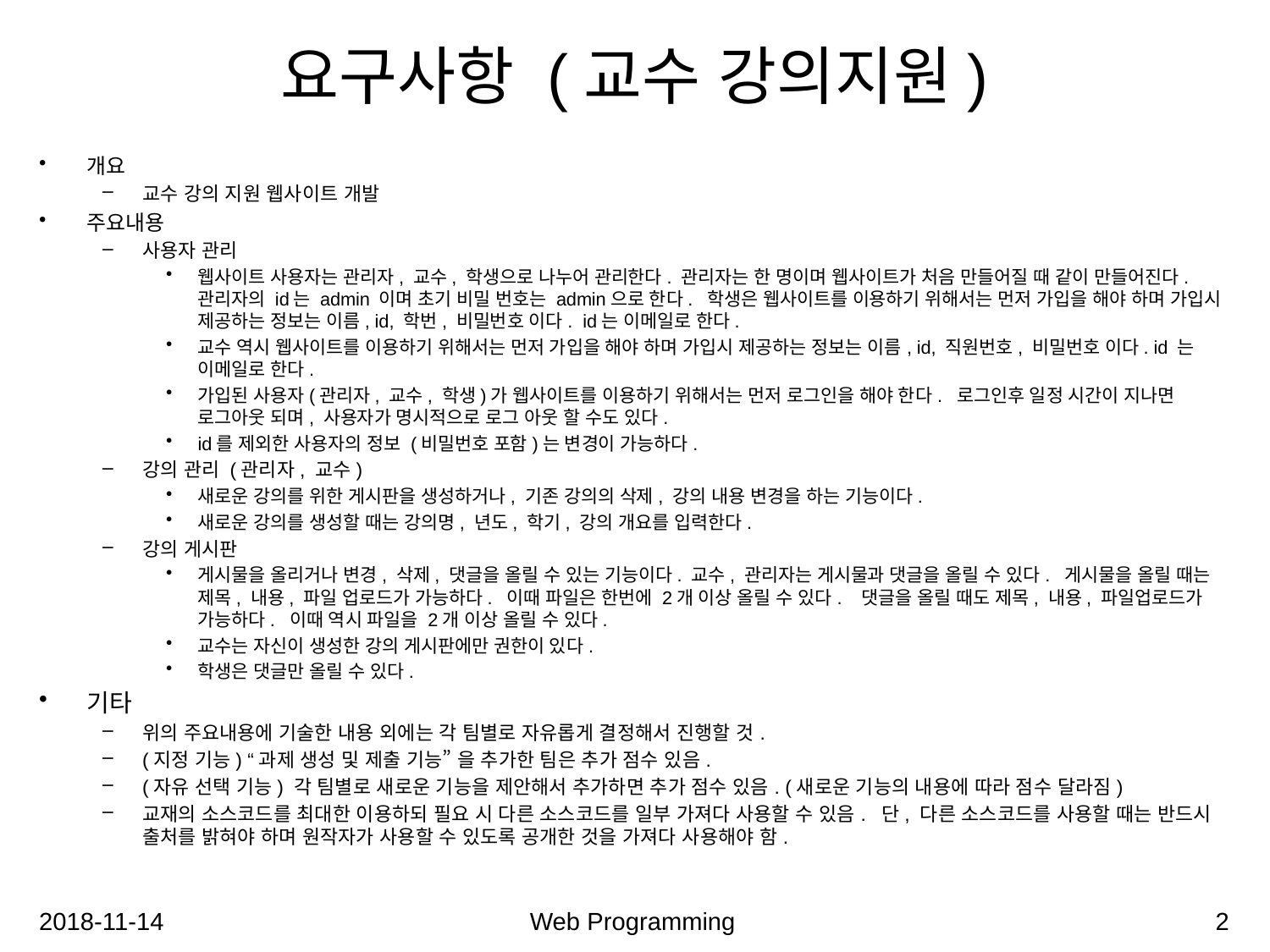

# 요구사항 (교수 강의지원)
개요
교수 강의 지원 웹사이트 개발
주요내용
사용자 관리
웹사이트 사용자는 관리자, 교수, 학생으로 나누어 관리한다. 관리자는 한 명이며 웹사이트가 처음 만들어질 때 같이 만들어진다.  관리자의 id는 admin 이며 초기 비밀 번호는 admin으로 한다.  학생은 웹사이트를 이용하기 위해서는 먼저 가입을 해야 하며 가입시 제공하는 정보는 이름, id, 학번, 비밀번호 이다.  id는 이메일로 한다.
교수 역시 웹사이트를 이용하기 위해서는 먼저 가입을 해야 하며 가입시 제공하는 정보는 이름, id, 직원번호, 비밀번호 이다. id 는 이메일로 한다.
가입된 사용자(관리자, 교수, 학생)가 웹사이트를 이용하기 위해서는 먼저 로그인을 해야 한다.  로그인후 일정 시간이 지나면 로그아웃 되며, 사용자가 명시적으로 로그 아웃 할 수도 있다.
id를 제외한 사용자의 정보 (비밀번호 포함)는 변경이 가능하다.
강의 관리 (관리자, 교수)
새로운 강의를 위한 게시판을 생성하거나, 기존 강의의 삭제, 강의 내용 변경을 하는 기능이다.
새로운 강의를 생성할 때는 강의명, 년도, 학기, 강의 개요를 입력한다.
강의 게시판
게시물을 올리거나 변경, 삭제, 댓글을 올릴 수 있는 기능이다. 교수, 관리자는 게시물과 댓글을 올릴 수 있다.  게시물을 올릴 때는 제목, 내용, 파일 업로드가 가능하다.  이때 파일은 한번에 2개 이상 올릴 수 있다.   댓글을 올릴 때도 제목, 내용, 파일업로드가 가능하다.  이때 역시 파일을 2개 이상 올릴 수 있다.
교수는 자신이 생성한 강의 게시판에만 권한이 있다.
학생은 댓글만 올릴 수 있다.
기타
위의 주요내용에 기술한 내용 외에는 각 팀별로 자유롭게 결정해서 진행할 것.
(지정 기능) “과제 생성 및 제출 기능” 을 추가한 팀은 추가 점수 있음.
(자유 선택 기능) 각 팀별로 새로운 기능을 제안해서 추가하면 추가 점수 있음. (새로운 기능의 내용에 따라 점수 달라짐)
교재의 소스코드를 최대한 이용하되 필요 시 다른 소스코드를 일부 가져다 사용할 수 있음.  단, 다른 소스코드를 사용할 때는 반드시 출처를 밝혀야 하며 원작자가 사용할 수 있도록 공개한 것을 가져다 사용해야 함.
2018-11-14
Web Programming
2